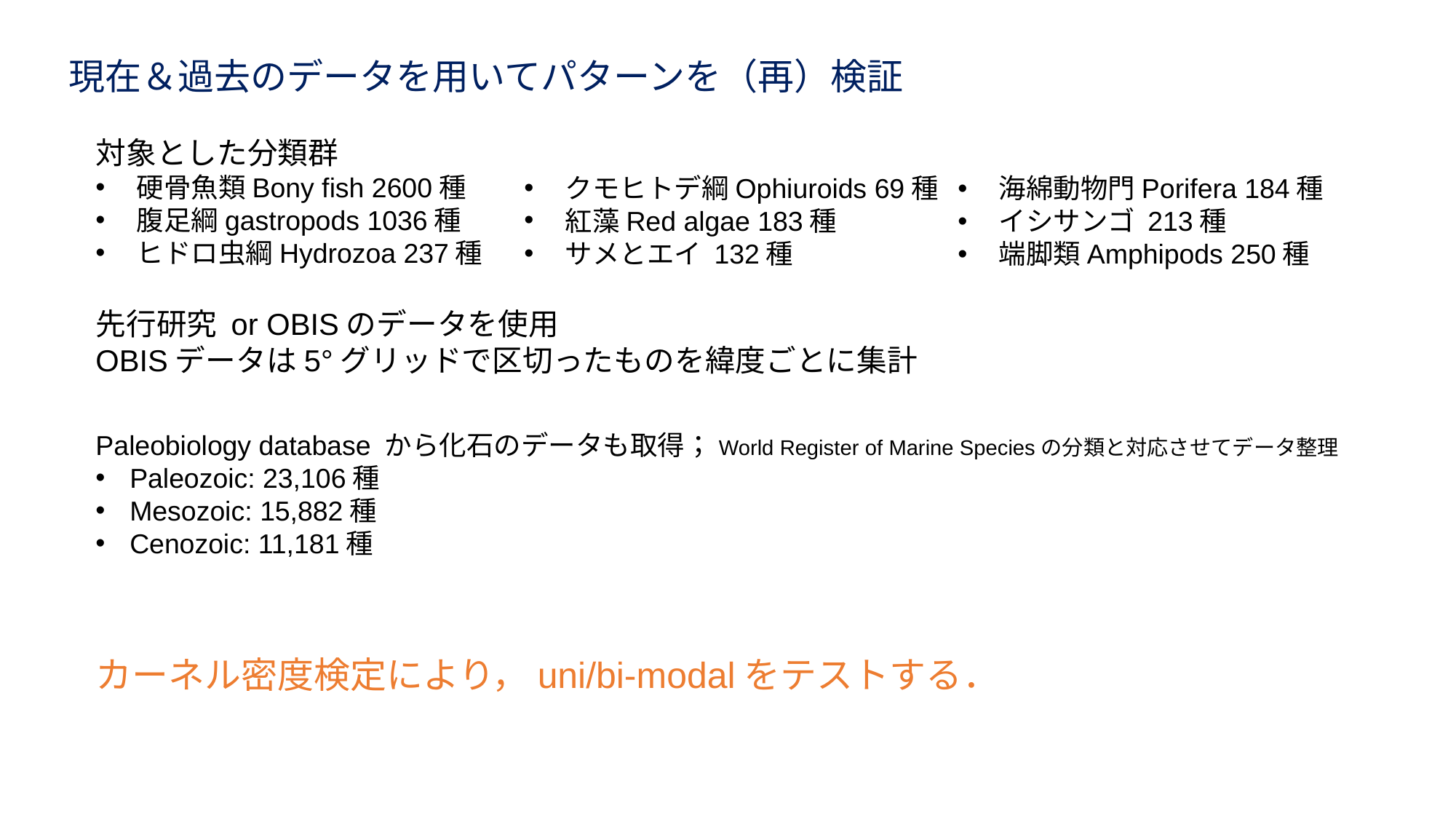

現在＆過去のデータを用いてパターンを（再）検証
対象とした分類群
硬骨魚類Bony fish 2600種
腹足綱gastropods 1036種
ヒドロ虫綱Hydrozoa 237種

先行研究 or OBISのデータを使用
OBISデータは5°グリッドで区切ったものを緯度ごとに集計
クモヒトデ綱Ophiuroids 69種
紅藻Red algae 183種
サメとエイ 132種

海綿動物門Porifera 184種
イシサンゴ 213種
端脚類Amphipods 250種
Paleobiology database から化石のデータも取得；World Register of Marine Speciesの分類と対応させてデータ整理
Paleozoic: 23,106種
Mesozoic: 15,882種
Cenozoic: 11,181種
カーネル密度検定により，uni/bi-modalをテストする．